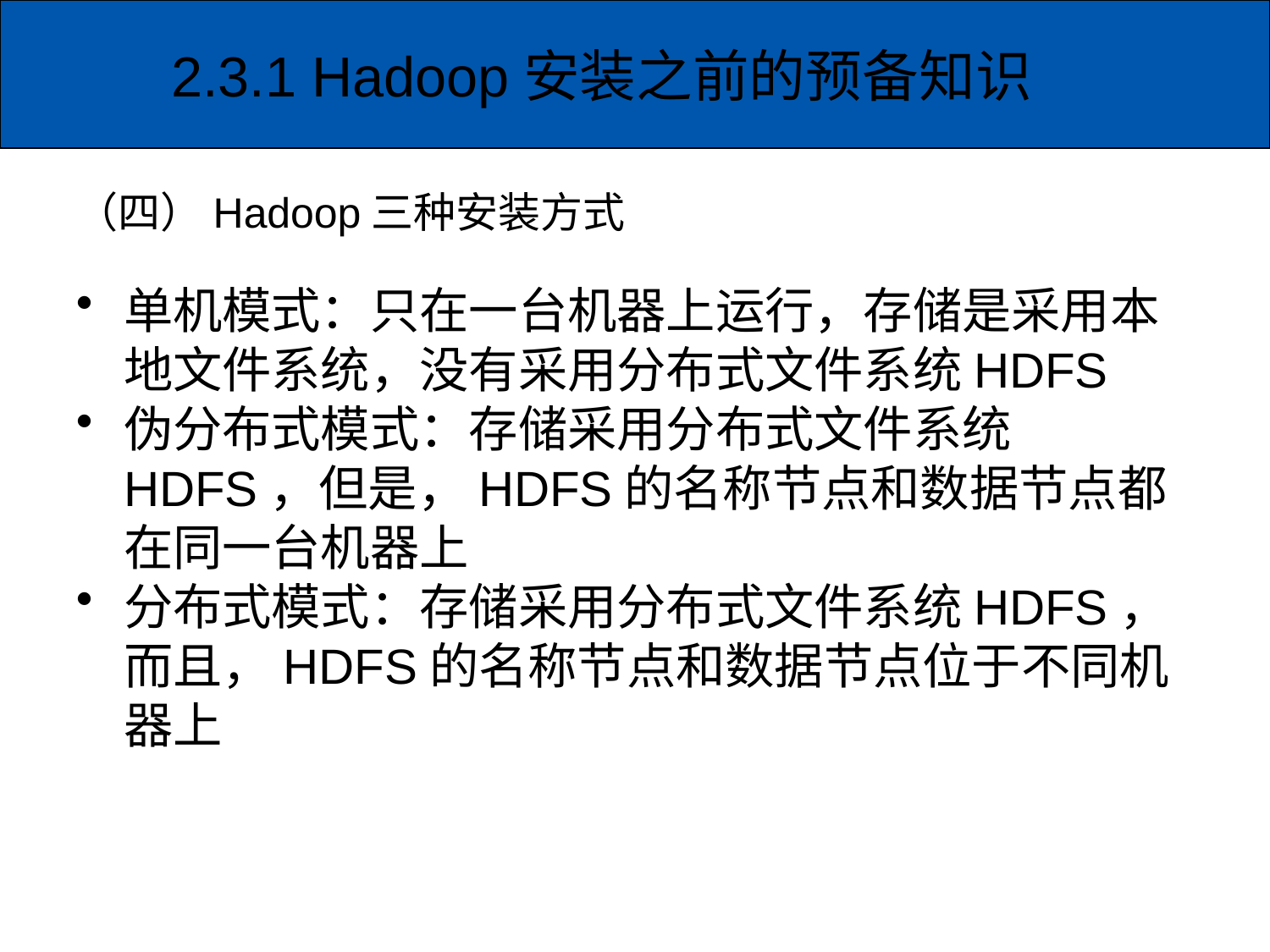

2.3.1 Hadoop安装之前的预备知识
（四）Hadoop三种安装方式

单机模式：只在一台机器上运行，存储是采用本地文件系统，没有采用分布式文件系统HDFS
伪分布式模式：存储采用分布式文件系统HDFS，但是，HDFS的名称节点和数据节点都在同一台机器上
分布式模式：存储采用分布式文件系统HDFS，而且，HDFS的名称节点和数据节点位于不同机器上